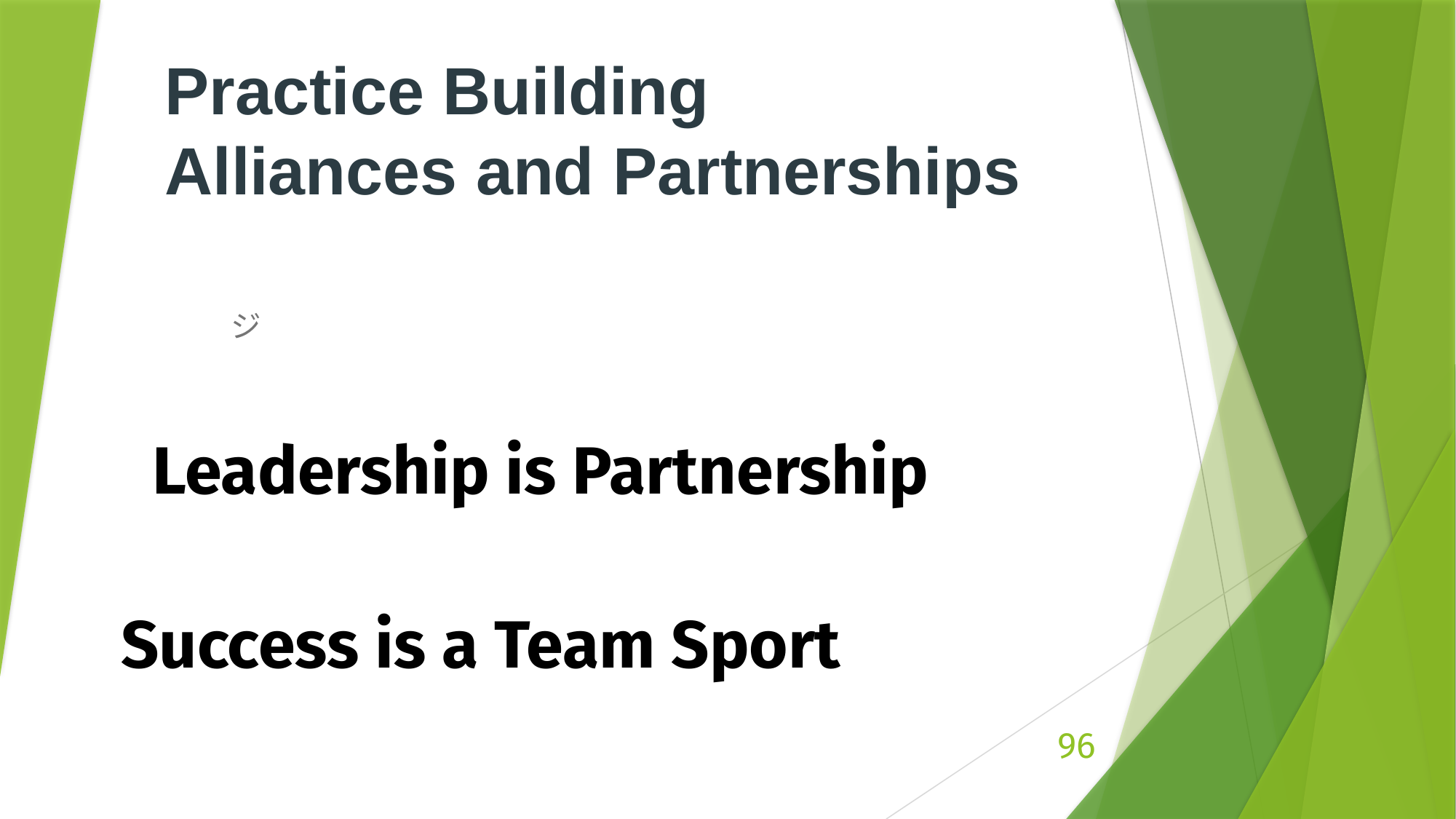

Practice Building
Alliances and Partnerships

ジ
Leadership is Partnership
Success is a Team Sport
96